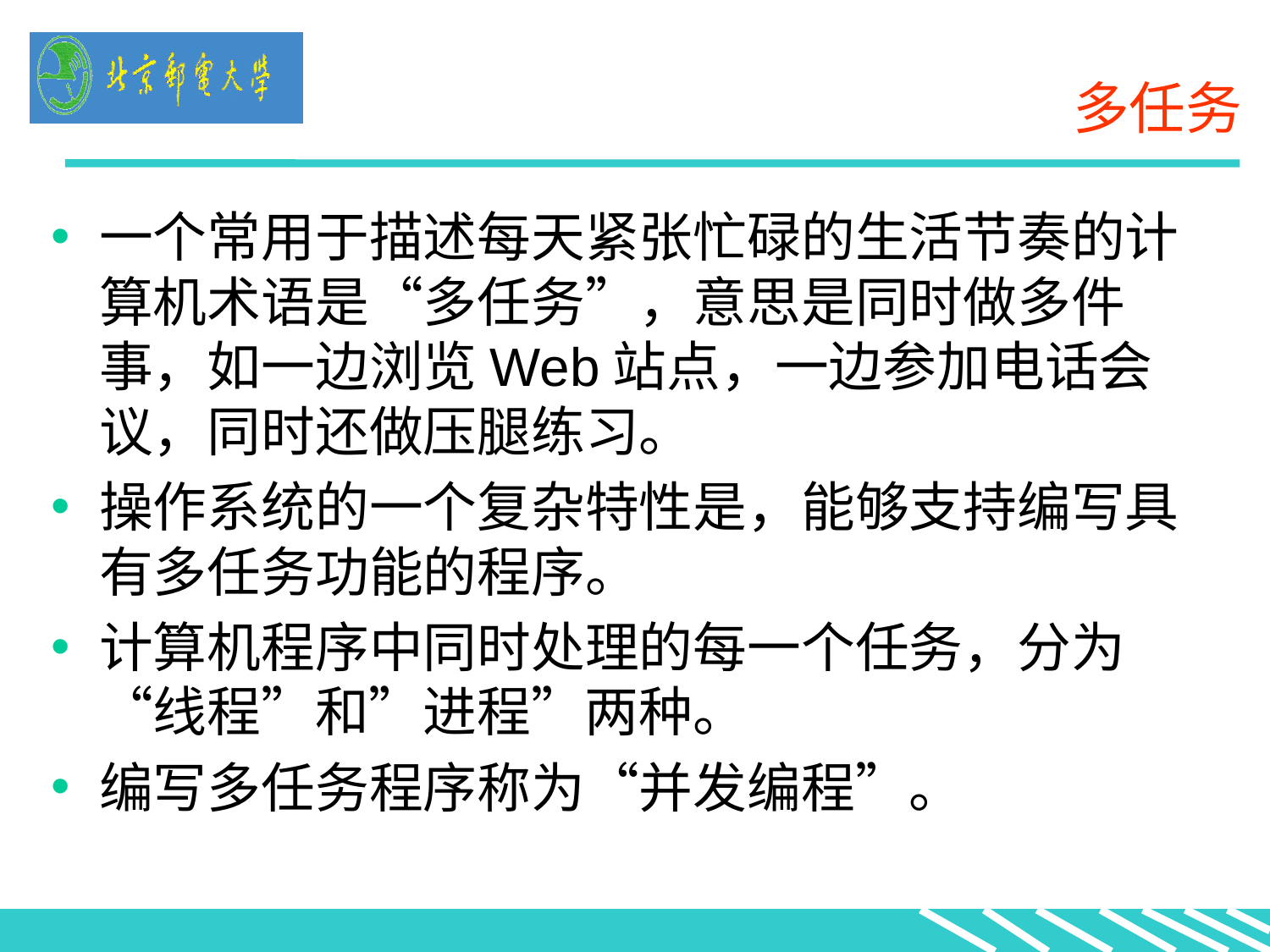

# 多任务
一个常用于描述每天紧张忙碌的生活节奏的计算机术语是“多任务”，意思是同时做多件事，如一边浏览Web站点，一边参加电话会议，同时还做压腿练习。
操作系统的一个复杂特性是，能够支持编写具有多任务功能的程序。
计算机程序中同时处理的每一个任务，分为“线程”和”进程”两种。
编写多任务程序称为“并发编程”。